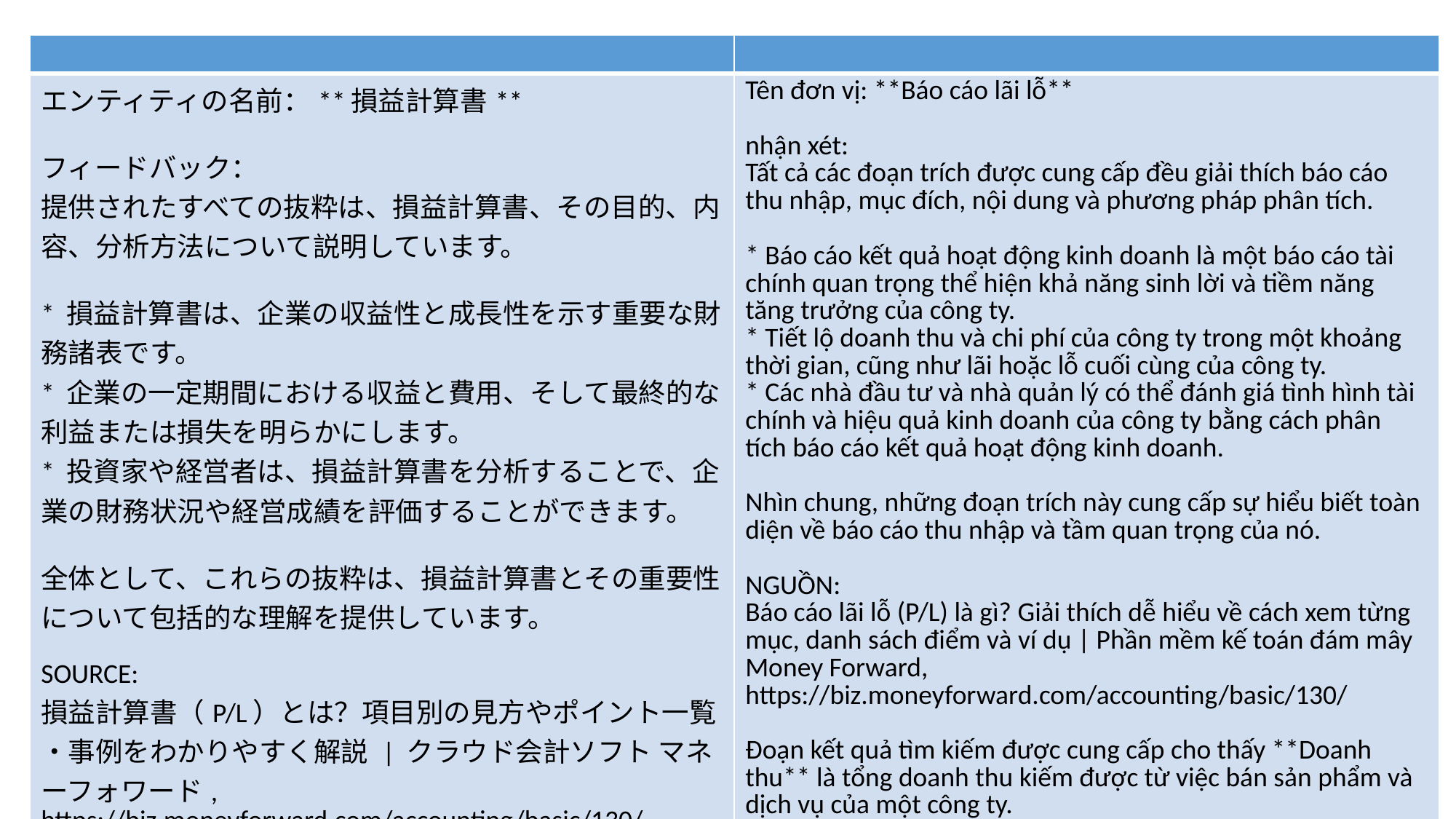

|  |  |
| --- | --- |
| エンティティの名前：\*\*損益計算書\*\* フィードバック： 提供されたすべての抜粋は、損益計算書、その目的、内容、分析方法について説明しています。 \* 損益計算書は、企業の収益性と成長性を示す重要な財務諸表です。 \* 企業の一定期間における収益と費用、そして最終的な利益または損失を明らかにします。 \* 投資家や経営者は、損益計算書を分析することで、企業の財務状況や経営成績を評価することができます。 全体として、これらの抜粋は、損益計算書とその重要性について包括的な理解を提供しています。 SOURCE: 損益計算書（P/L）とは？項目別の見方やポイント一覧・事例をわかりやすく解説 | クラウド会計ソフト マネーフォワード, https://biz.moneyforward.com/accounting/basic/130/ 提供された検索結果のスニペットは、 \*\*売上高\*\* が企業の製品やサービスの販売によって得られた収入の総額であることを示しています。 重要なポイントは以下の通りです。 \* 売上高は一定期間（会計期間など）における売上の合計です。 \* 企業の業績を判断する重要な指標となります。 \* 売上高は利益とは異なります。売上高は収入の総額を表し、利益はそこから経費やコストを差し引いたものです。 これらのスニペットは、売上高の計算方法、利益との違い、損益分岐点との関連性など、売上高に関する様々な側面を解説しているようです。 SOURCE: 売上高とは？計算方法や他利益との違いをわかりやすく解説 | クラウド会計ソフト マネーフォワード, https://biz.moneyforward.com/accounting/basic/45760/ | Tên đơn vị: \*\*Báo cáo lãi lỗ\*\* nhận xét: Tất cả các đoạn trích được cung cấp đều giải thích báo cáo thu nhập, mục đích, nội dung và phương pháp phân tích. \* Báo cáo kết quả hoạt động kinh doanh là một báo cáo tài chính quan trọng thể hiện khả năng sinh lời và tiềm năng tăng trưởng của công ty. \* Tiết lộ doanh thu và chi phí của công ty trong một khoảng thời gian, cũng như lãi hoặc lỗ cuối cùng của công ty. \* Các nhà đầu tư và nhà quản lý có thể đánh giá tình hình tài chính và hiệu quả kinh doanh của công ty bằng cách phân tích báo cáo kết quả hoạt động kinh doanh. Nhìn chung, những đoạn trích này cung cấp sự hiểu biết toàn diện về báo cáo thu nhập và tầm quan trọng của nó. NGUỒN: Báo cáo lãi lỗ (P/L) là gì? Giải thích dễ hiểu về cách xem từng mục, danh sách điểm và ví dụ | Phần mềm kế toán đám mây Money Forward, https://biz.moneyforward.com/accounting/basic/130/ Đoạn kết quả tìm kiếm được cung cấp cho thấy \*\*Doanh thu\*\* là tổng doanh thu kiếm được từ việc bán sản phẩm và dịch vụ của một công ty. Những điểm quan trọng như sau. \*Doanh số là tổng doanh số bán hàng trong một khoảng thời gian nhất định (chẳng hạn như một kỳ kế toán). \* Đây là một chỉ số quan trọng để xác định hiệu quả hoạt động của công ty. \* Doanh thu khác với lợi nhuận. Doanh thu thể hiện tổng doanh thu và lợi nhuận được tính bằng cách trừ chi phí và chi phí. Những đoạn trích này dường như giải thích các khía cạnh khác nhau của doanh số bán hàng, chẳng hạn như cách tính doanh số bán hàng, nó khác với lợi nhuận như thế nào và nó liên quan như thế nào đến điểm hòa vốn. NGUỒN: Bán hàng là gì? Giải thích dễ hiểu về phương pháp tính toán và sự khác biệt so với các khoản lợi nhuận khác | Phần mềm kế toán đám mây Money Forward, https://biz.moneyforward.com/accounting/basic/45760/ |